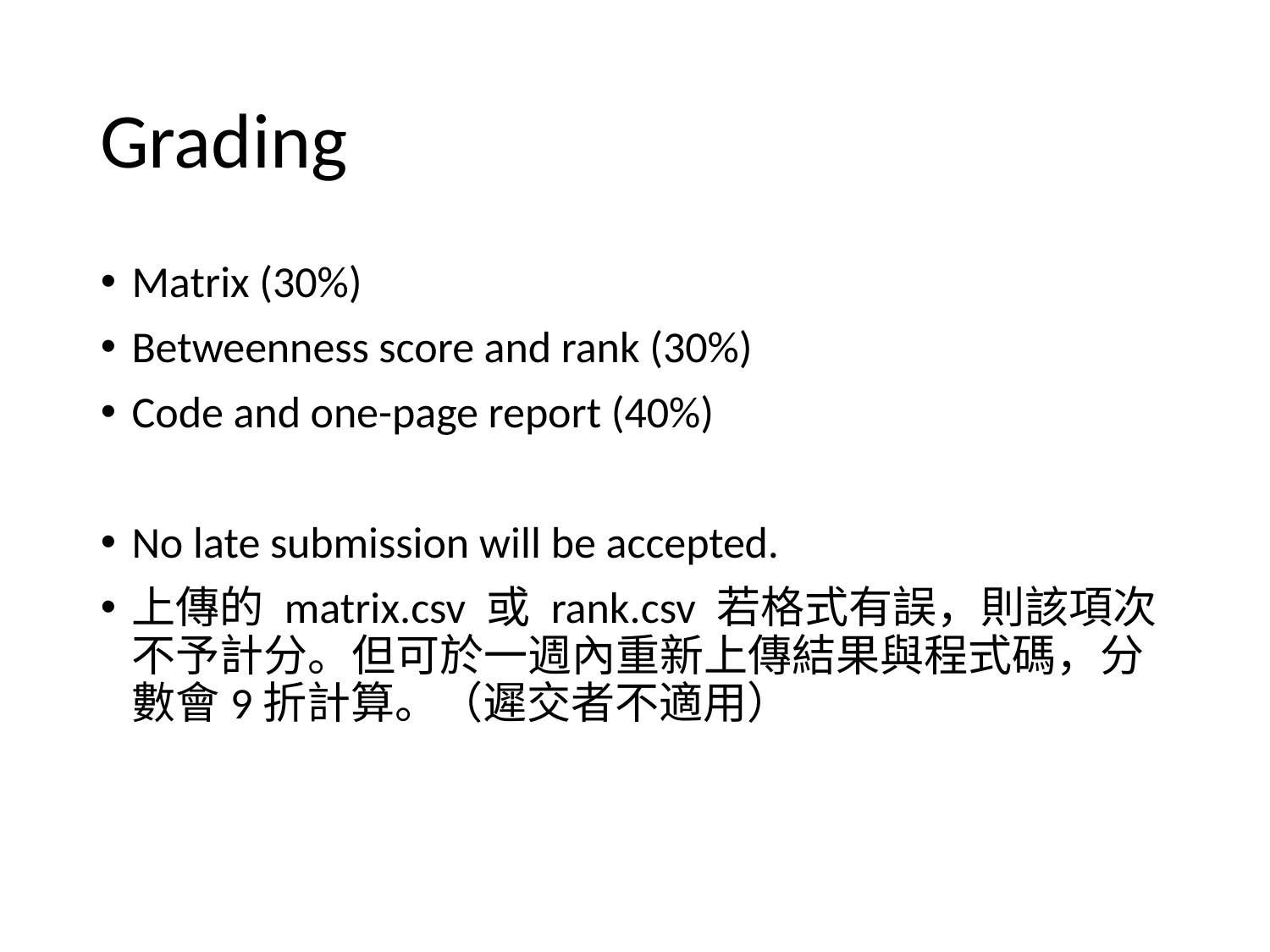

# Grading
Matrix (30%)
Betweenness score and rank (30%)
Code and one-page report (40%)

No late submission will be accepted.
上傳的 matrix.csv 或 rank.csv 若格式有誤，則該項次不予計分。但可於一週內重新上傳結果與程式碼，分數會9折計算。（遲交者不適用）